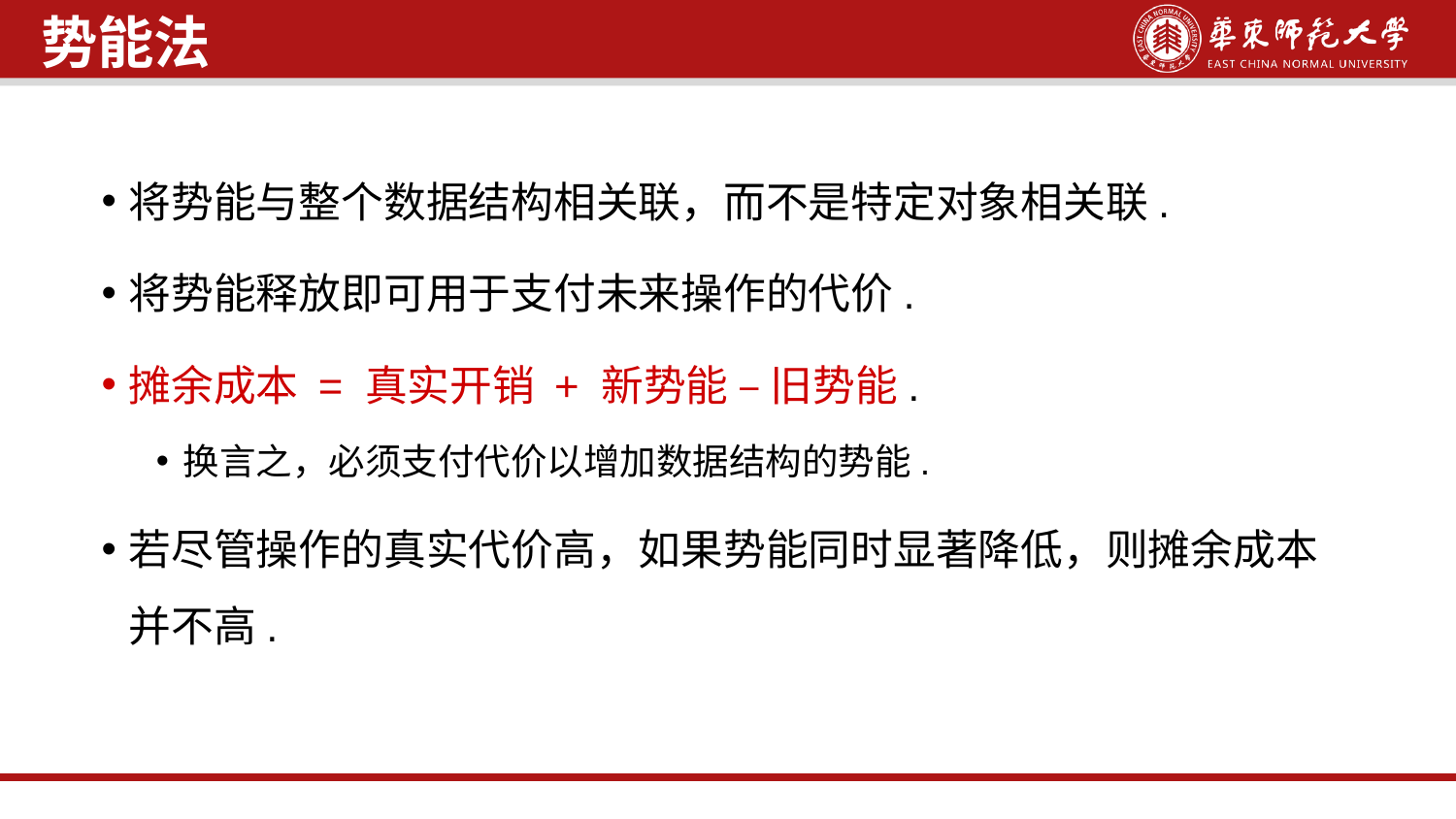

势能法
将势能与整个数据结构相关联，而不是特定对象相关联.
将势能释放即可用于支付未来操作的代价.
摊余成本 = 真实开销 + 新势能 – 旧势能.
换言之，必须支付代价以增加数据结构的势能.
若尽管操作的真实代价高，如果势能同时显著降低，则摊余成本并不高.